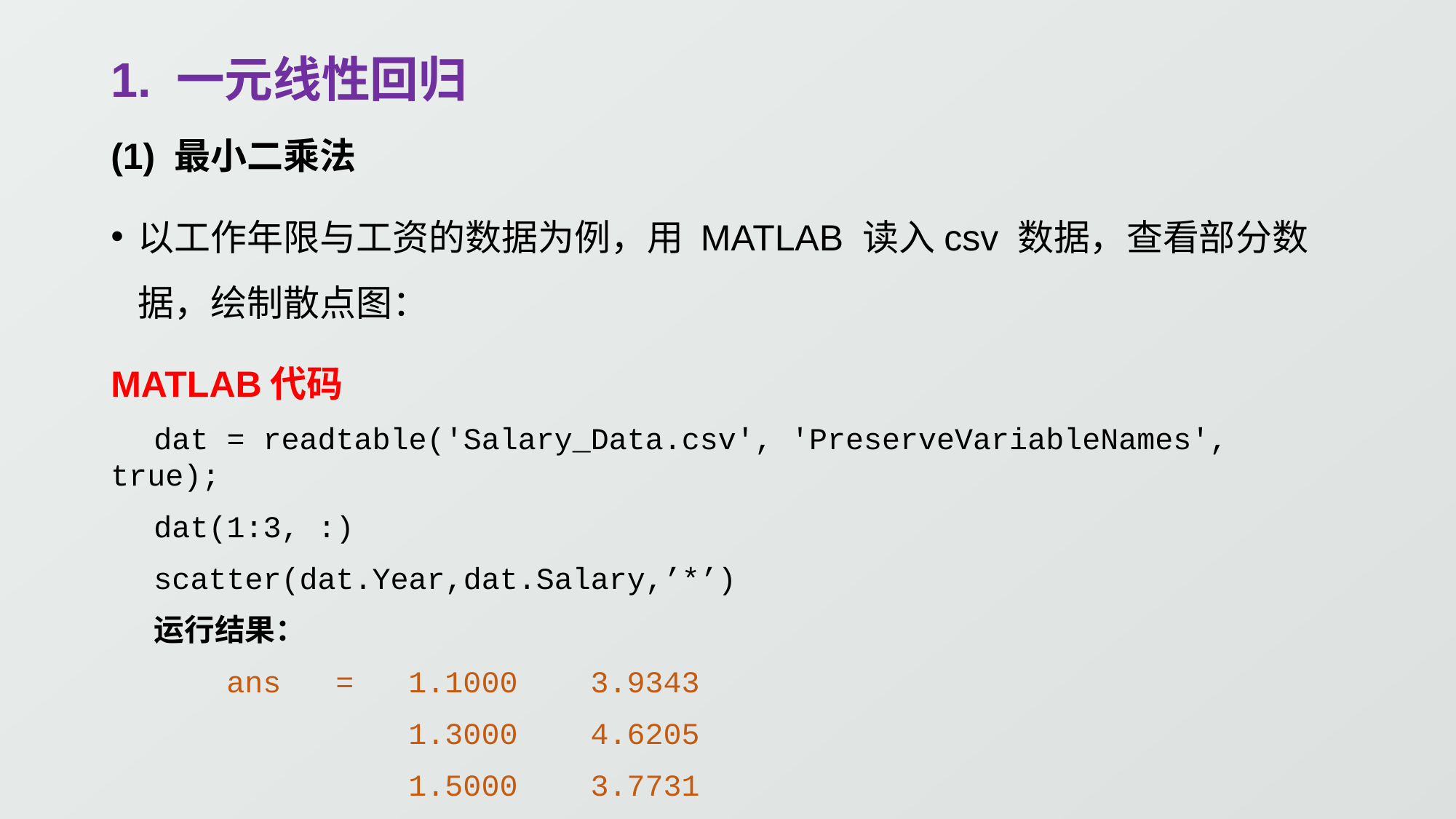

# 1. 一元线性回归
(1) 最小二乘法
以工作年限与工资的数据为例，用 MATLAB 读入csv 数据，查看部分数据，绘制散点图：
MATLAB代码
dat = readtable('Salary_Data.csv', 'PreserveVariableNames', true);
dat(1:3, :)
scatter(dat.Year,dat.Salary,’*’)
运行结果：
    ans   =   1.1000    3.9343
              1.3000    4.6205
              1.5000    3.7731